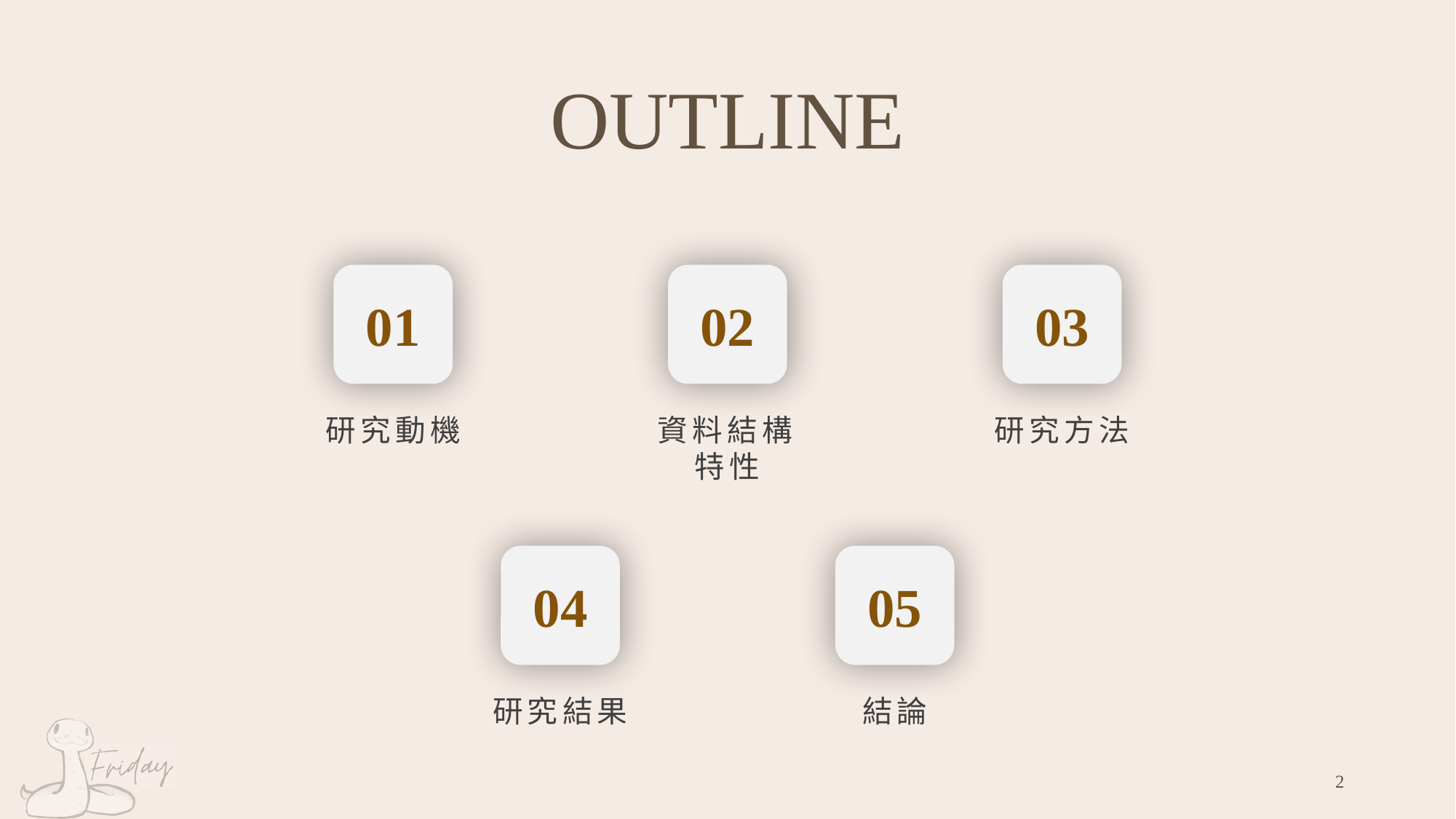

OUTLINE
01
研究動機
02
資料結構
特性

03
研究方法
04
研究結果
05
結論
2